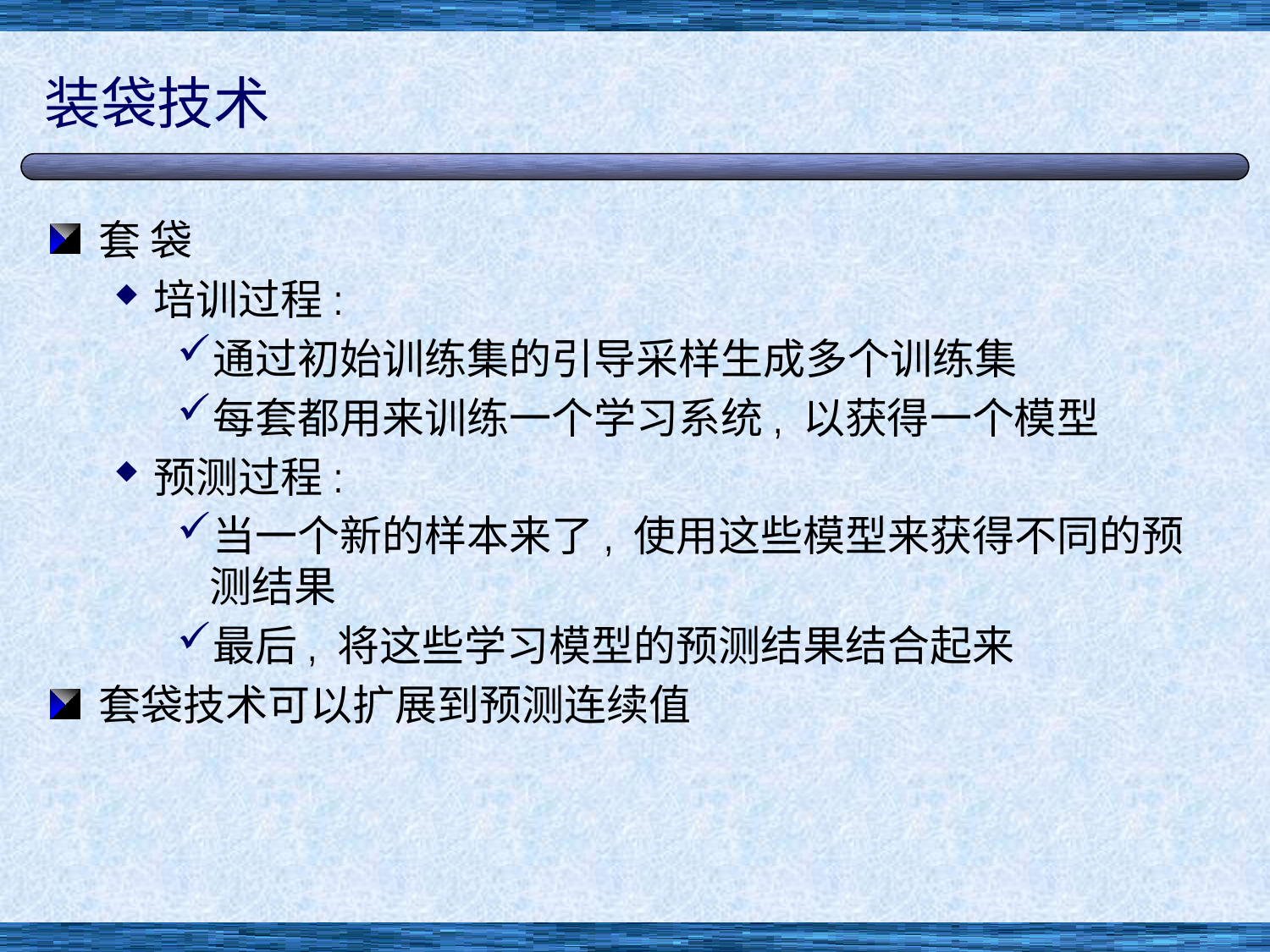

# 装袋技术
套 袋
培训过程:
通过初始训练集的引导采样生成多个训练集
每套都用来训练一个学习系统, 以获得一个模型
预测过程:
当一个新的样本来了, 使用这些模型来获得不同的预测结果
最后, 将这些学习模型的预测结果结合起来
套袋技术可以扩展到预测连续值